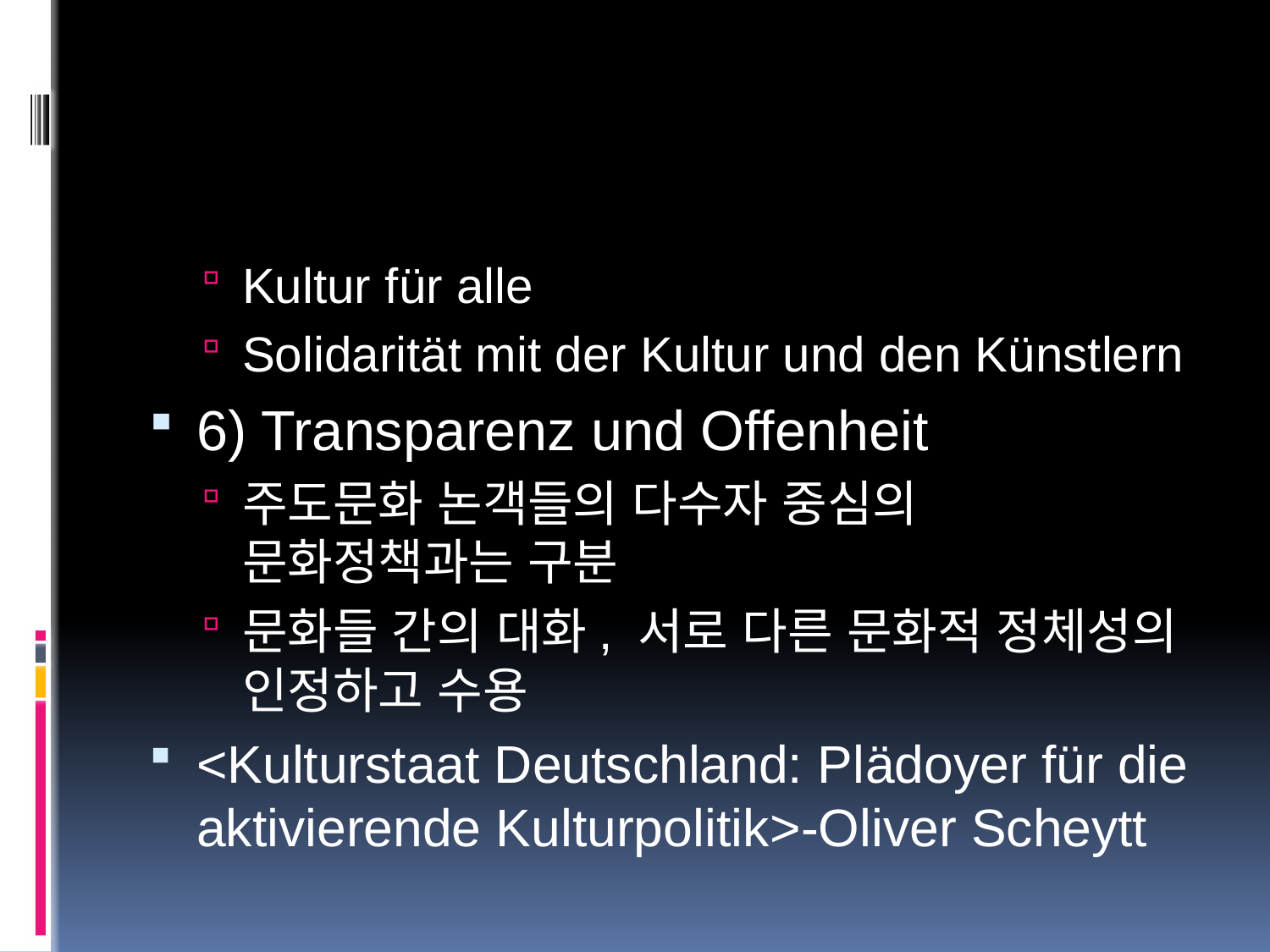

#
Kultur für alle
Solidarität mit der Kultur und den Künstlern
6) Transparenz und Offenheit
주도문화 논객들의 다수자 중심의 문화정책과는 구분
문화들 간의 대화, 서로 다른 문화적 정체성의  인정하고 수용
<Kulturstaat Deutschland: Plädoyer für die aktivierende Kulturpolitik>-Oliver Scheytt